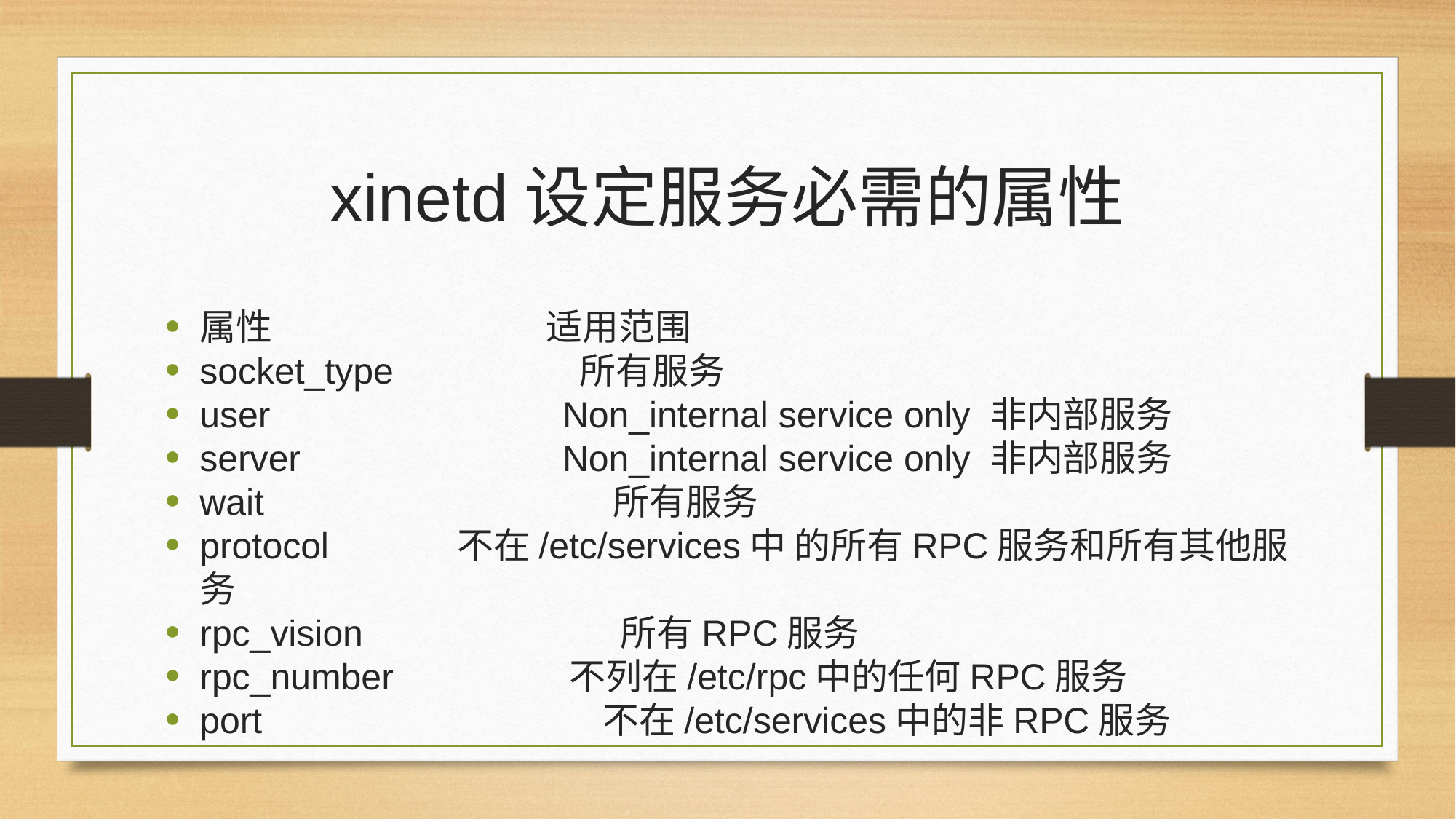

# xinetd设定服务必需的属性
属性	                             适用范围
socket_type	               所有服务
user	                         Non_internal service only 非内部服务
server	                         Non_internal service only 非内部服务
wait	                             所有服务
protocol	   不在/etc/services中 的所有RPC服务和所有其他服务
rpc_vision	                   所有RPC服务
rpc_number	              不列在/etc/rpc中的任何RPC服务
port	                            不在/etc/services中的非RPC服务